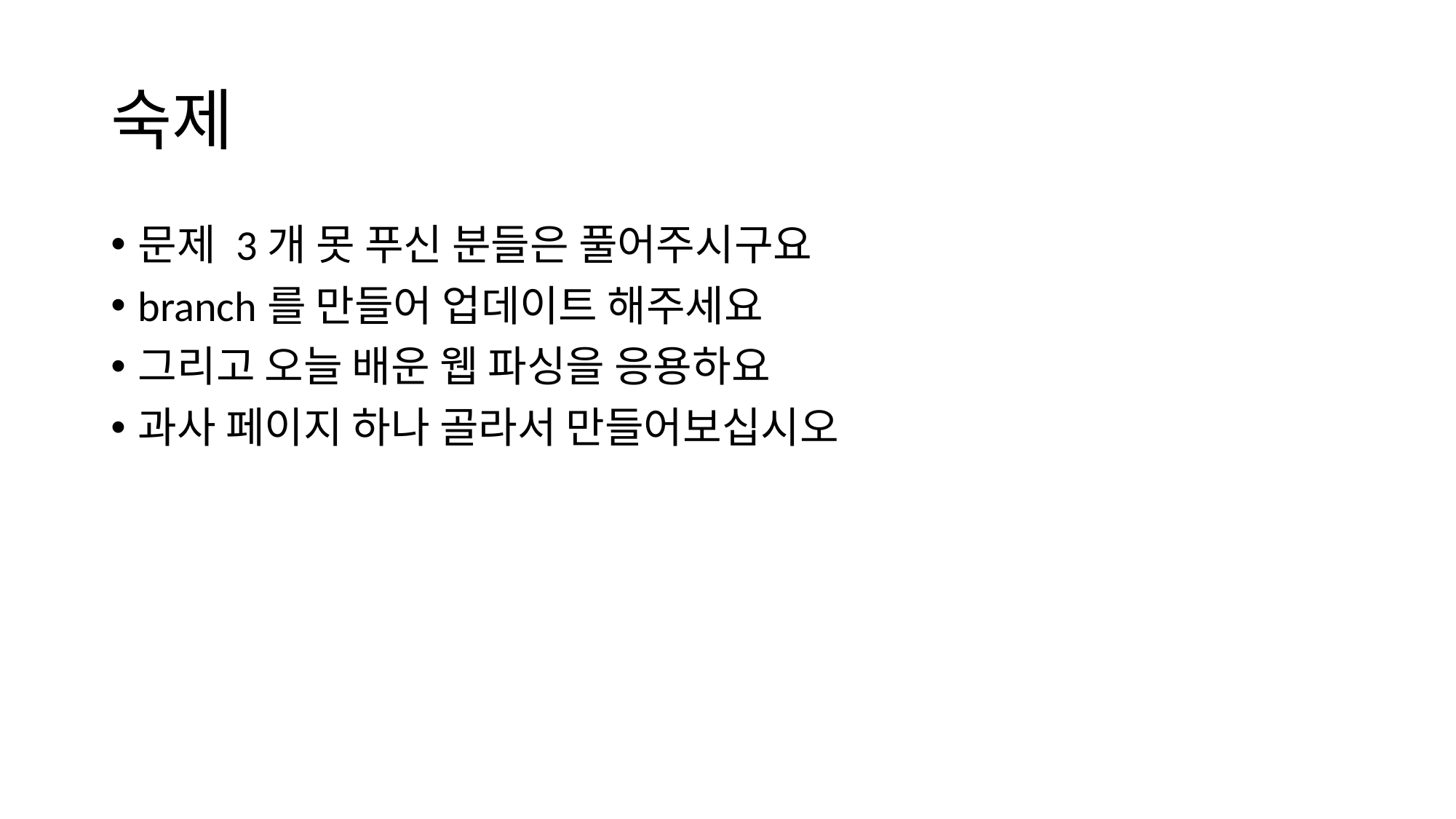

숙제
문제 3개 못 푸신 분들은 풀어주시구요
branch를 만들어 업데이트 해주세요
그리고 오늘 배운 웹 파싱을 응용하요
과사 페이지 하나 골라서 만들어보십시오